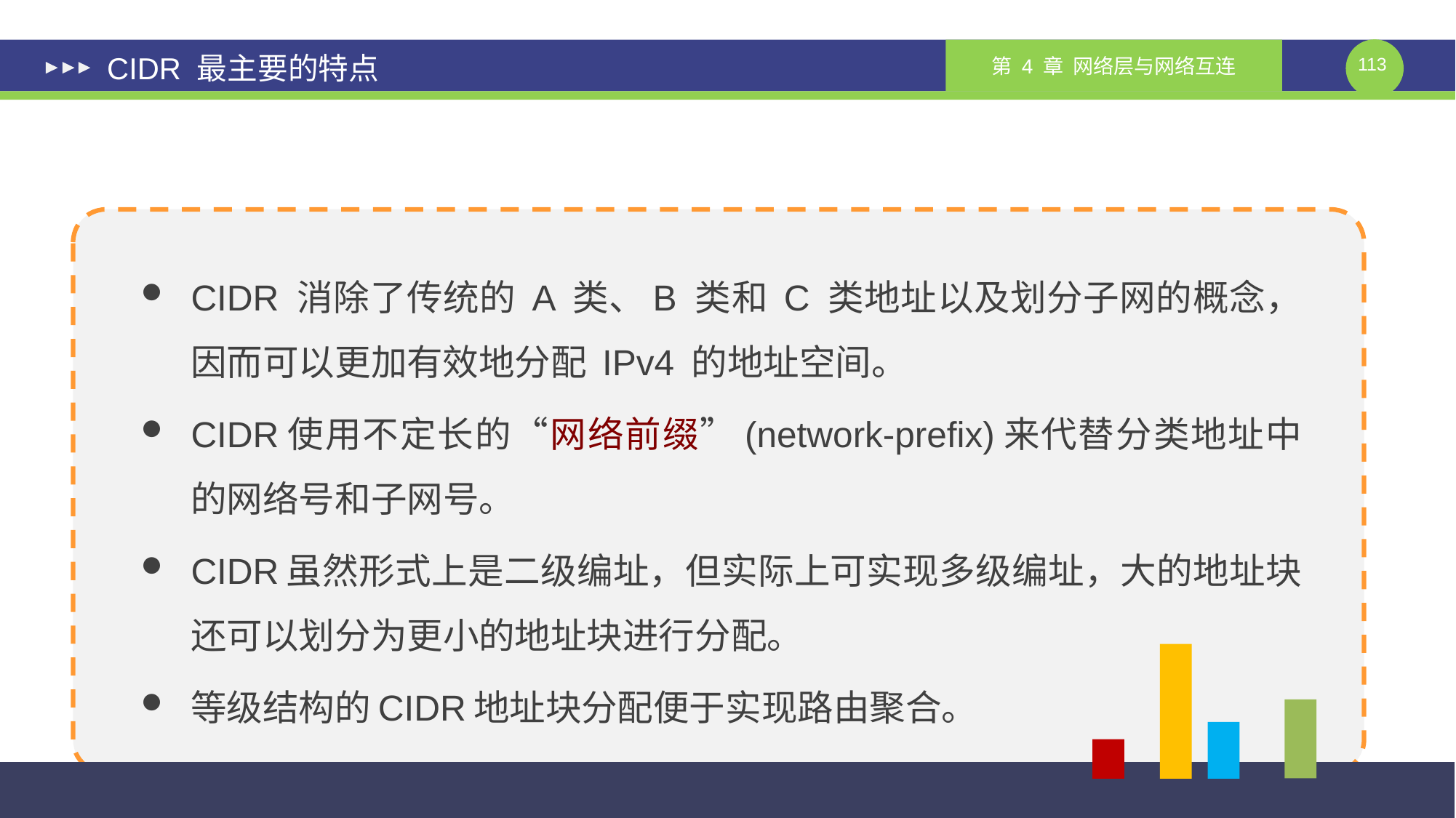

# CIDR 最主要的特点

CIDR 消除了传统的 A 类、B 类和 C 类地址以及划分子网的概念，因而可以更加有效地分配 IPv4 的地址空间。
CIDR使用不定长的“网络前缀”(network-prefix)来代替分类地址中的网络号和子网号。
CIDR虽然形式上是二级编址，但实际上可实现多级编址，大的地址块还可以划分为更小的地址块进行分配。
等级结构的CIDR地址块分配便于实现路由聚合。

课件制作人：谢钧  谢希仁